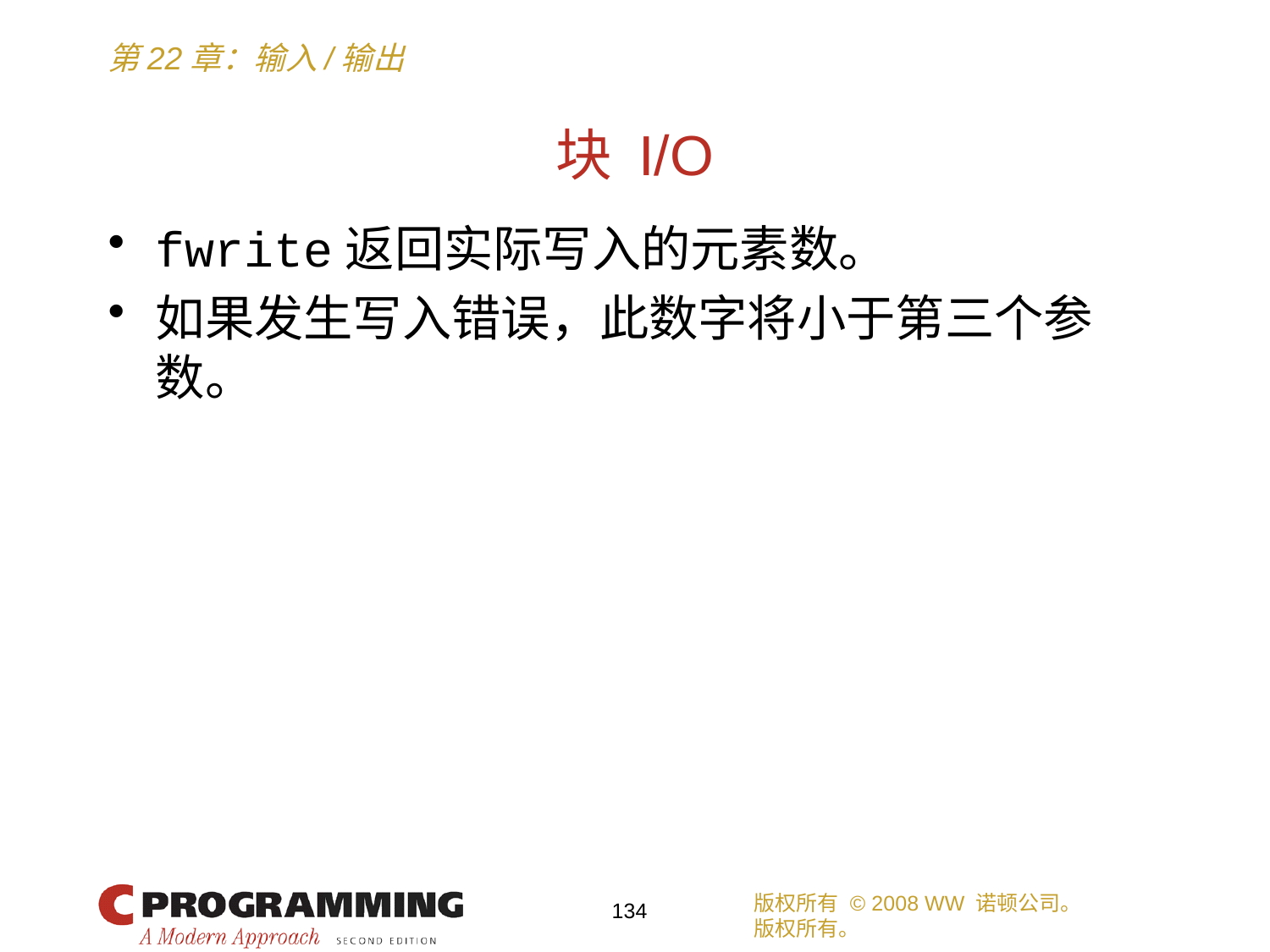

# 块 I/O
fwrite返回实际写入的元素数。
如果发生写入错误，此数字将小于第三个参数。

版权所有 © 2008 WW 诺顿公司。
版权所有。
134